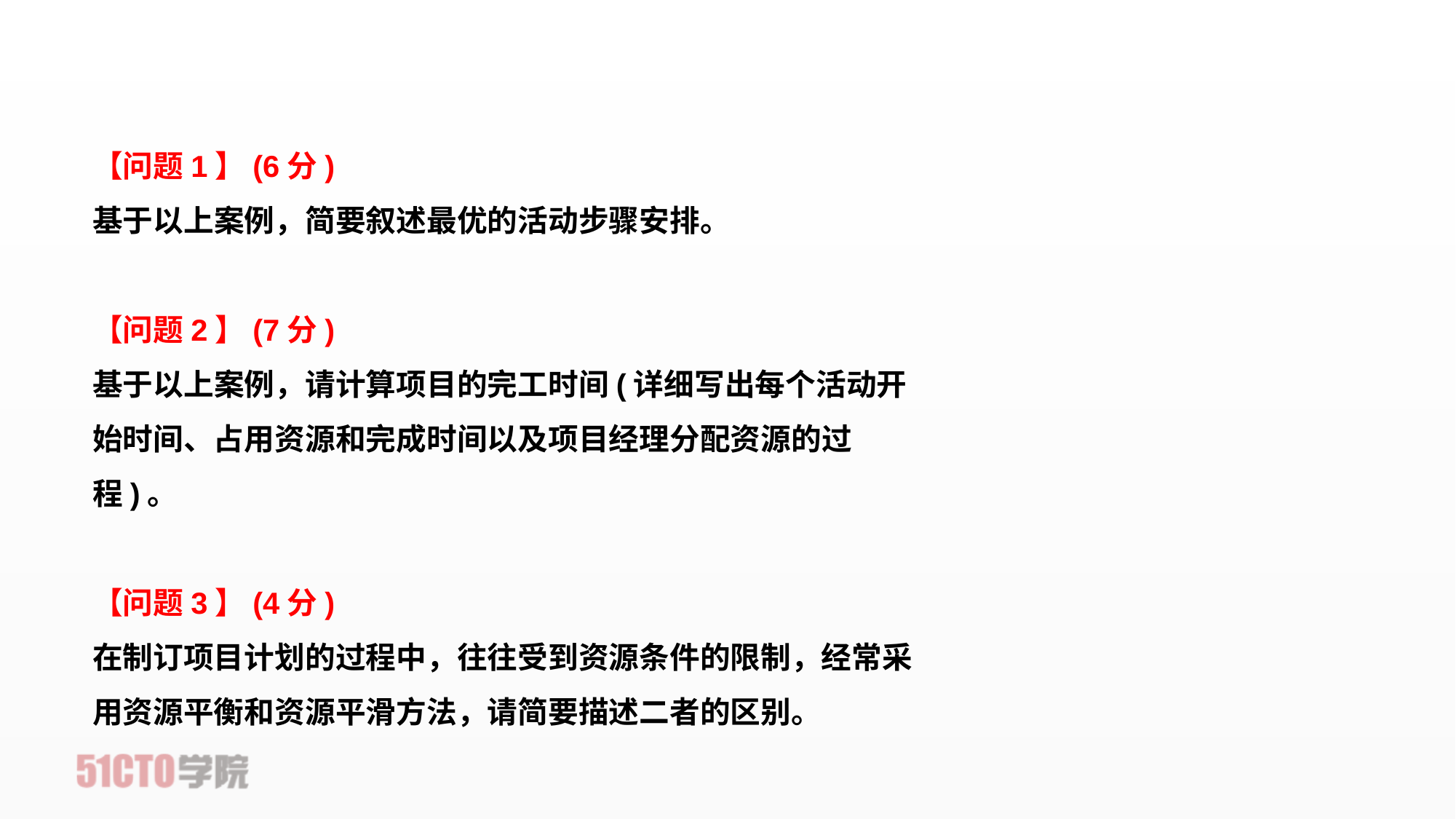

【问题1】(6分)
基于以上案例，简要叙述最优的活动步骤安排。

【问题2】(7分)
基于以上案例，请计算项目的完工时间(详细写出每个活动开始时间、占用资源和完成时间以及项目经理分配资源的过程)。

【问题3】(4分)
在制订项目计划的过程中，往往受到资源条件的限制，经常采用资源平衡和资源平滑方法，请简要描述二者的区别。